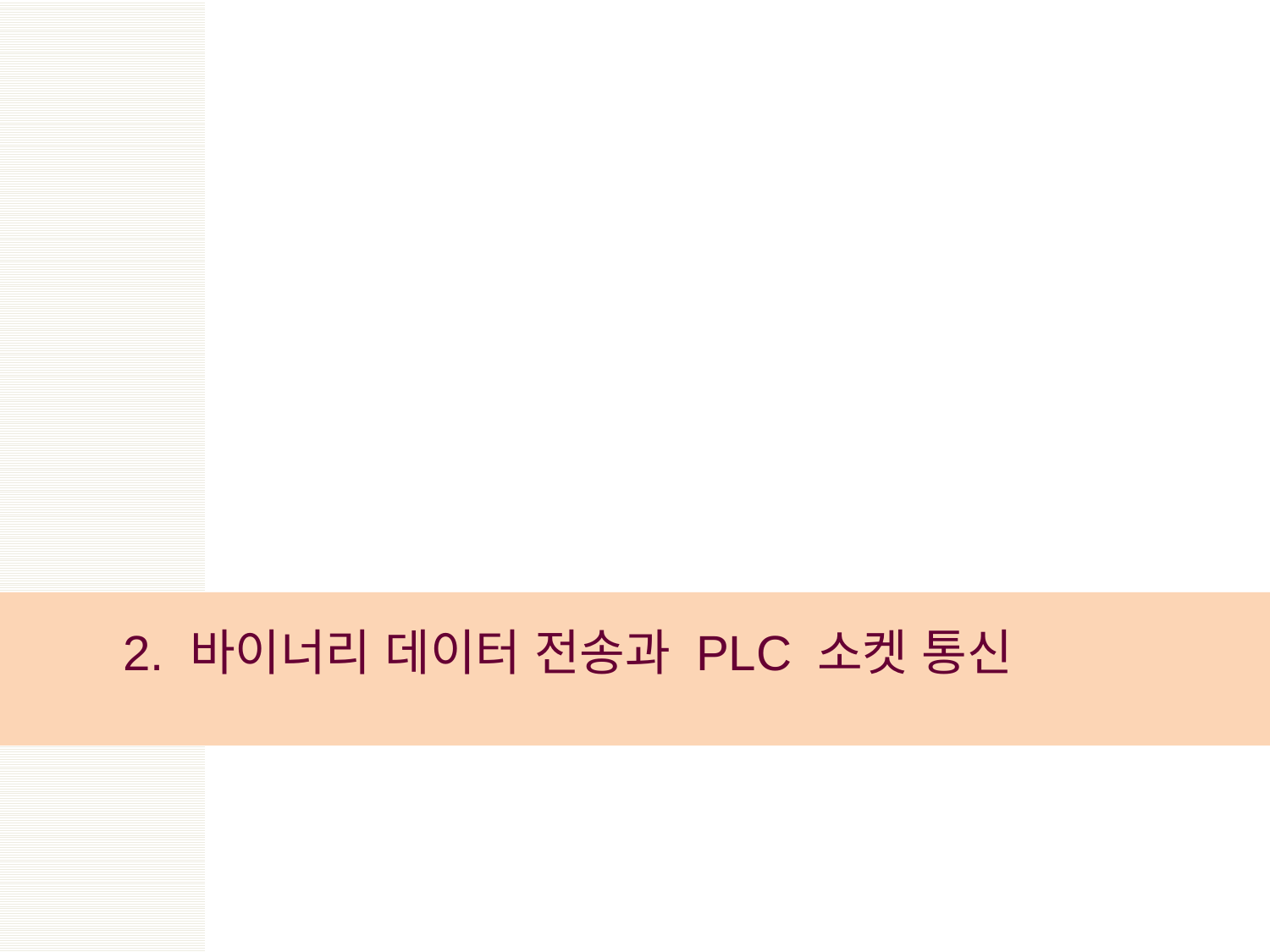

# 2. 바이너리 데이터 전송과 PLC 소켓 통신